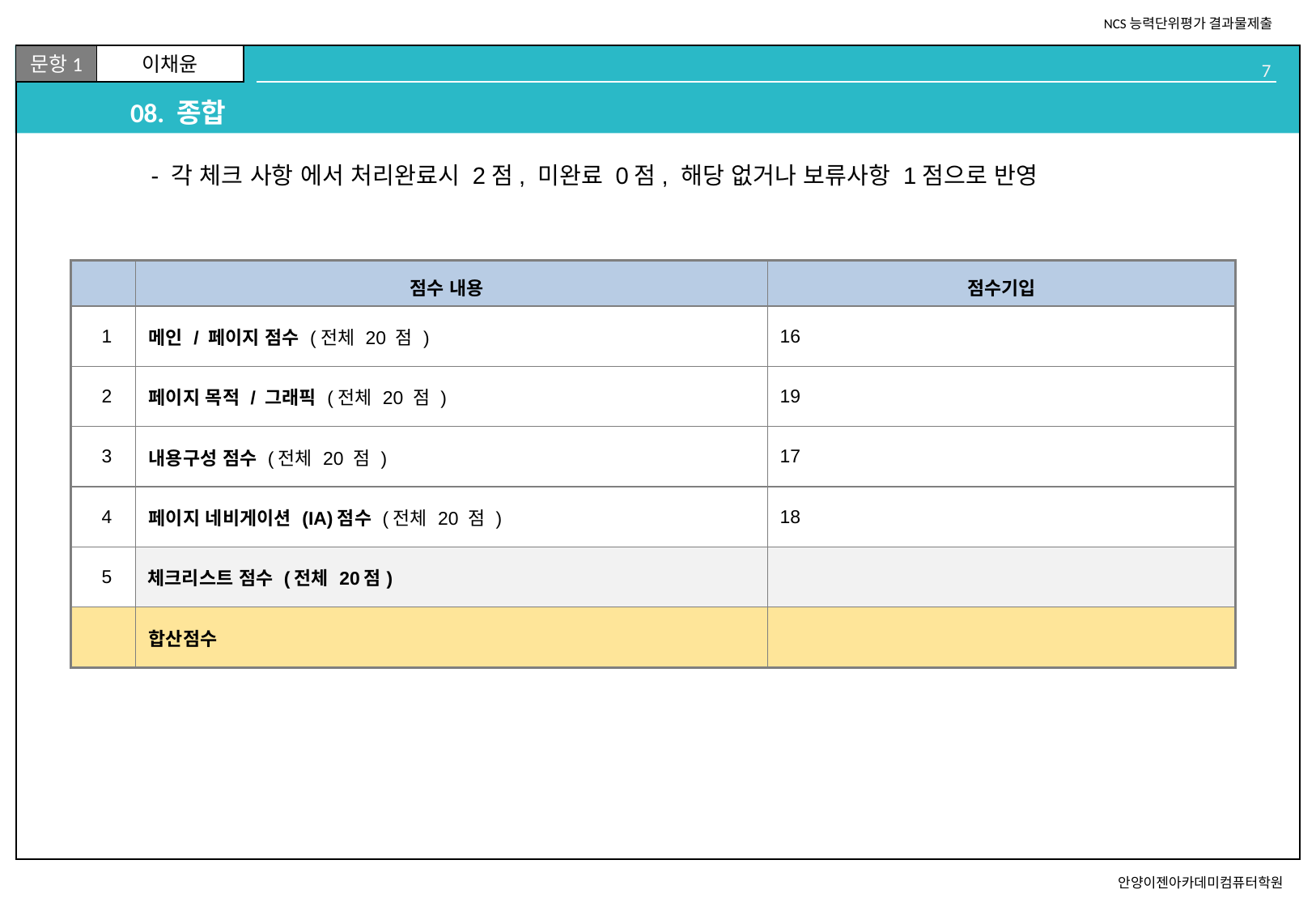

# 08. 종합
- 각 체크 사항 에서 처리완료시 2점, 미완료 0점, 해당 없거나 보류사항 1점으로 반영
|  | 점수 내용 | 점수기입 |
| --- | --- | --- |
| 1 | 메인 / 페이지 점수 (전체 20 점 ) | 16 |
| 2 | 페이지 목적 / 그래픽 (전체 20 점 ) | 19 |
| 3 | 내용구성 점수 (전체 20 점 ) | 17 |
| 4 | 페이지 네비게이션 (IA)점수 (전체 20 점 ) | 18 |
| 5 | 체크리스트 점수 (전체 20점) |  |
|  | 합산점수 |  |